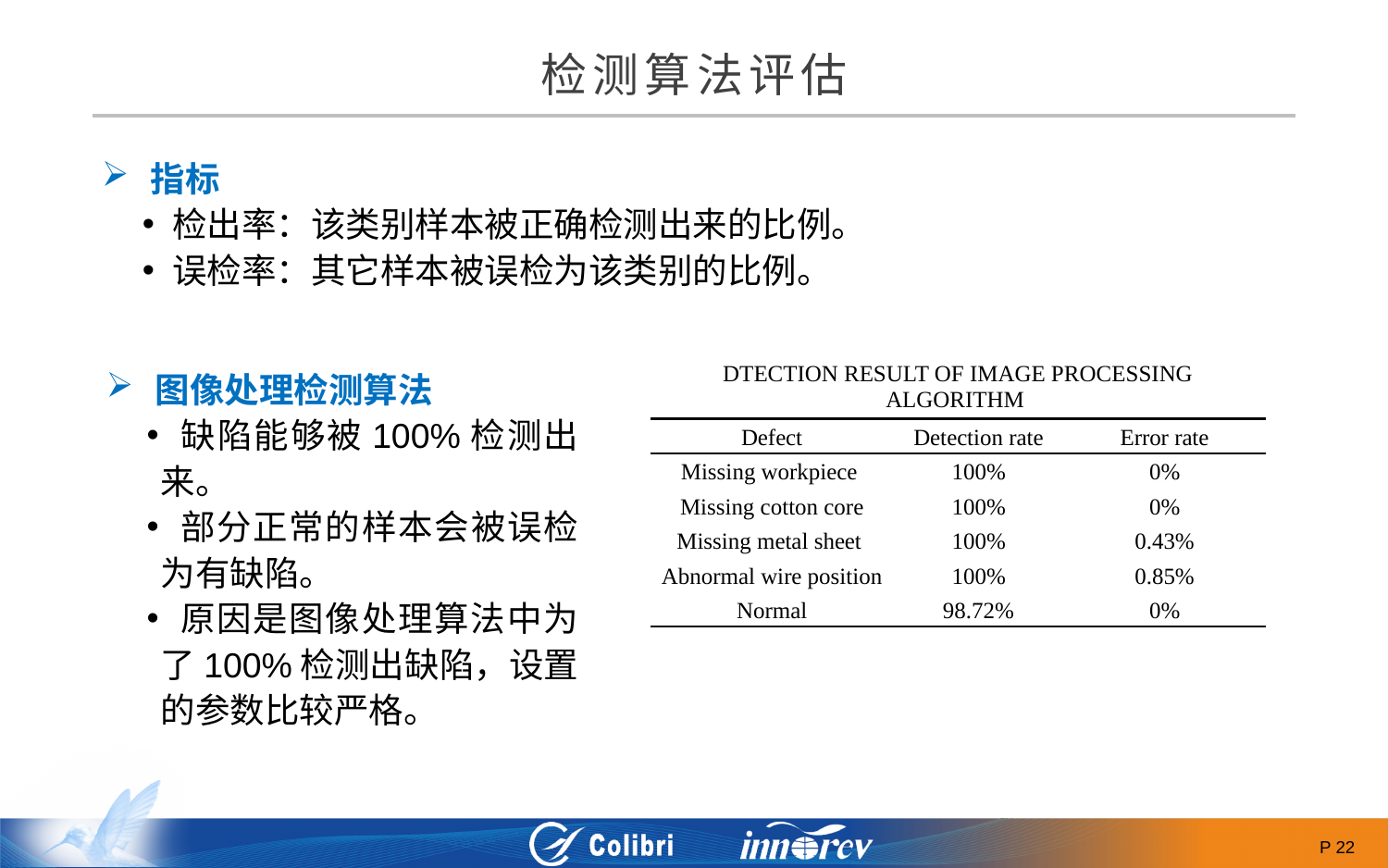

检测算法评估
 指标
 检出率：该类别样本被正确检测出来的比例。
 误检率：其它样本被误检为该类别的比例。
| Dtection Result Of Image Processing Algorithm |  |  |
| --- | --- | --- |
| Defect | Detection rate | Error rate |
| Missing workpiece | 100% | 0% |
| Missing cotton core | 100% | 0% |
| Missing metal sheet | 100% | 0.43% |
| Abnormal wire position | 100% | 0.85% |
| Normal | 98.72% | 0% |
 图像处理检测算法
 缺陷能够被100%检测出来。
 部分正常的样本会被误检为有缺陷。
 原因是图像处理算法中为了100%检测出缺陷，设置的参数比较严格。